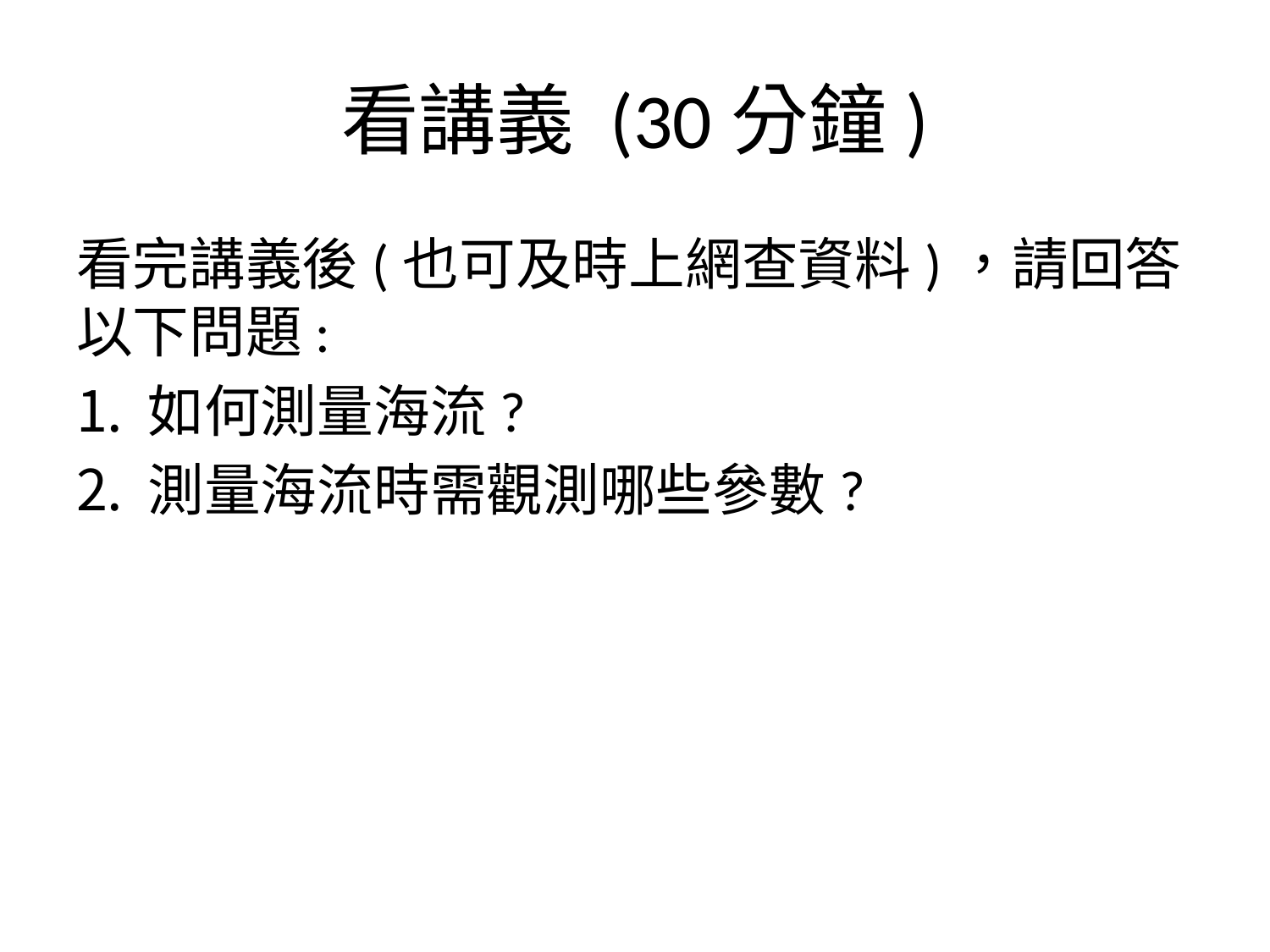

# 看講義 (30分鐘)
看完講義後(也可及時上網查資料)，請回答以下問題:
如何測量海流?
測量海流時需觀測哪些參數?